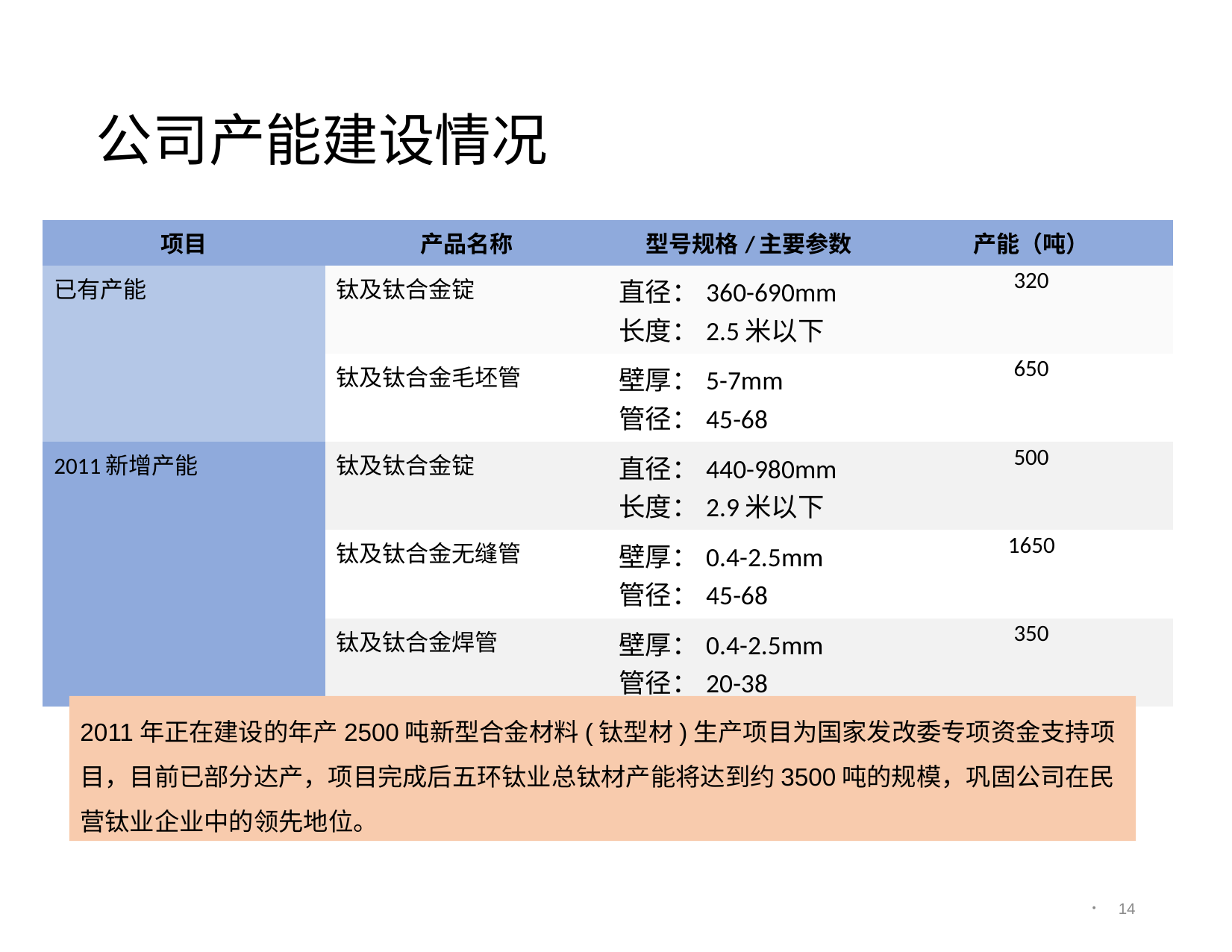

# 公司产能建设情况
| 项目 | 产品名称 | 型号规格/主要参数 | 产能（吨） |
| --- | --- | --- | --- |
| 已有产能 | 钛及钛合金锭 | 直径：360-690mm 长度：2.5米以下 | 320 |
|  | 钛及钛合金毛坯管 | 壁厚：5-7mm 管径：45-68 | 650 |
| 2011新增产能 | 钛及钛合金锭 | 直径：440-980mm 长度：2.9米以下 | 500 |
|  | 钛及钛合金无缝管 | 壁厚：0.4-2.5mm 管径：45-68 | 1650 |
|  | 钛及钛合金焊管 | 壁厚：0.4-2.5mm 管径：20-38 | 350 |
2011年正在建设的年产2500吨新型合金材料(钛型材)生产项目为国家发改委专项资金支持项目，目前已部分达产，项目完成后五环钛业总钛材产能将达到约3500吨的规模，巩固公司在民营钛业企业中的领先地位。
14